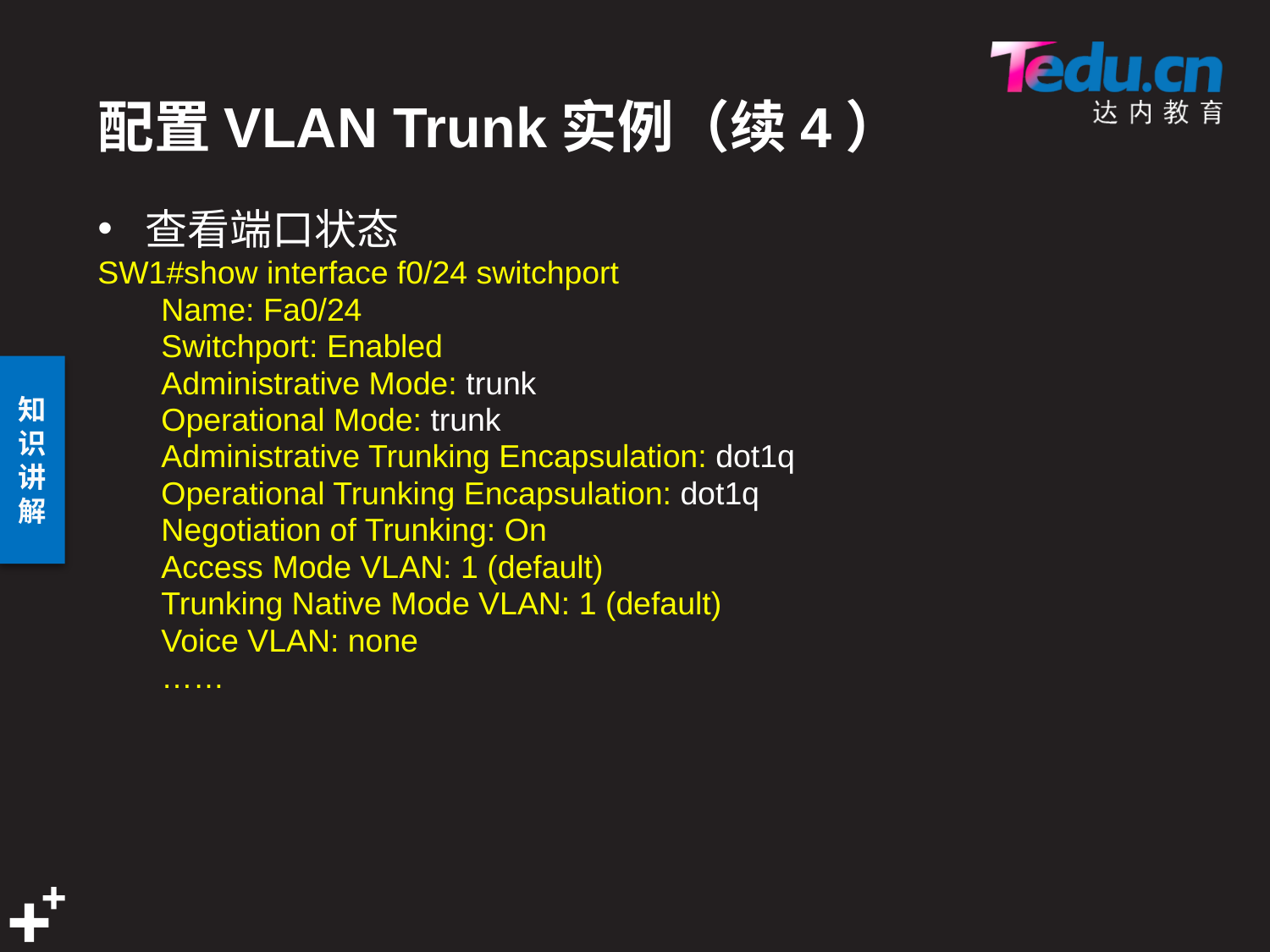

# 配置VLAN Trunk实例（续4）

查看端口状态
SW1#show interface f0/24 switchport
Name: Fa0/24
Switchport: Enabled
Administrative Mode: trunk
Operational Mode: trunk
Administrative Trunking Encapsulation: dot1q
Operational Trunking Encapsulation: dot1q
Negotiation of Trunking: On
Access Mode VLAN: 1 (default)
Trunking Native Mode VLAN: 1 (default)
Voice VLAN: none
……